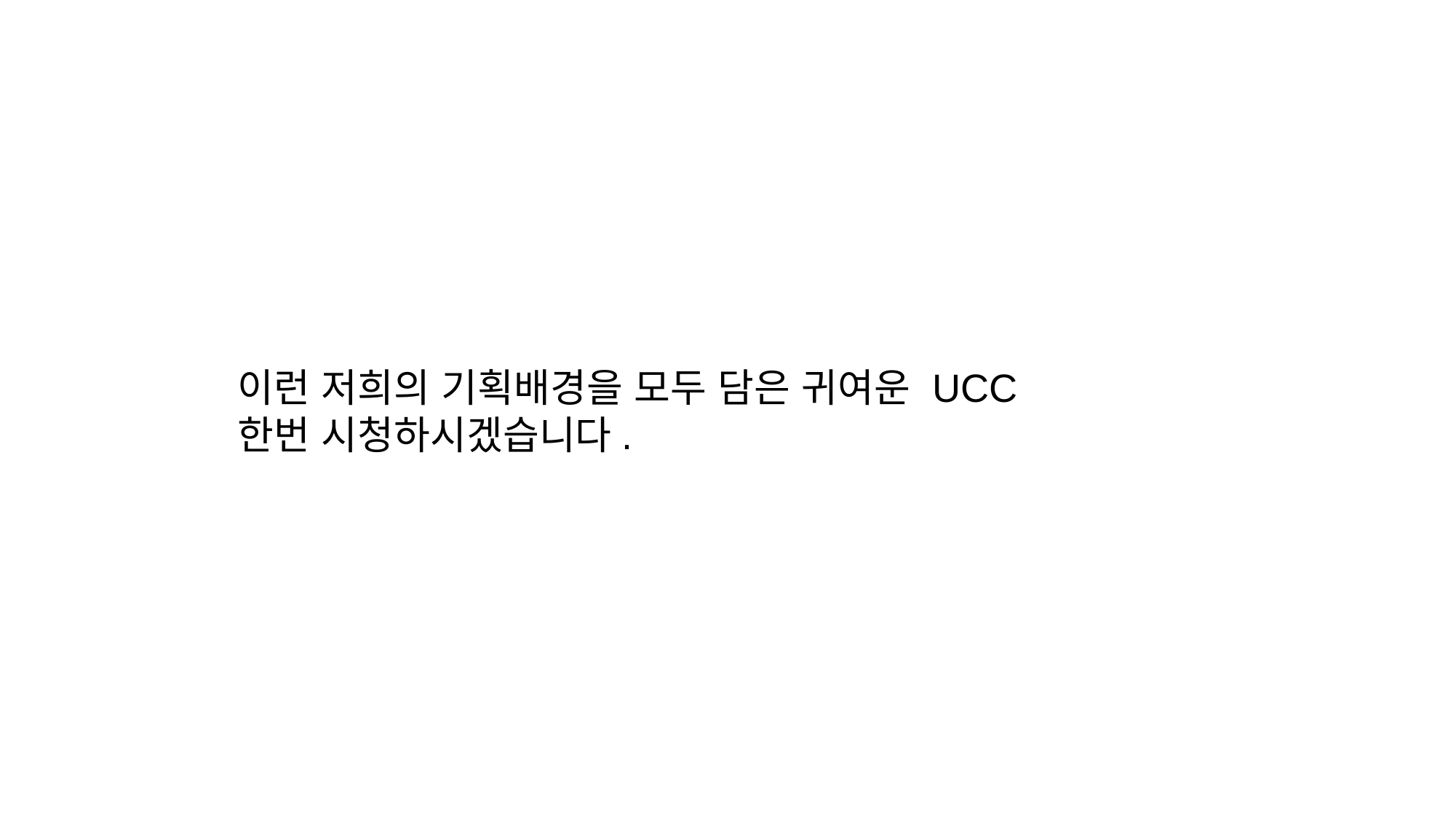

이런 저희의 기획배경을 모두 담은 귀여운 UCC
한번 시청하시겠습니다.